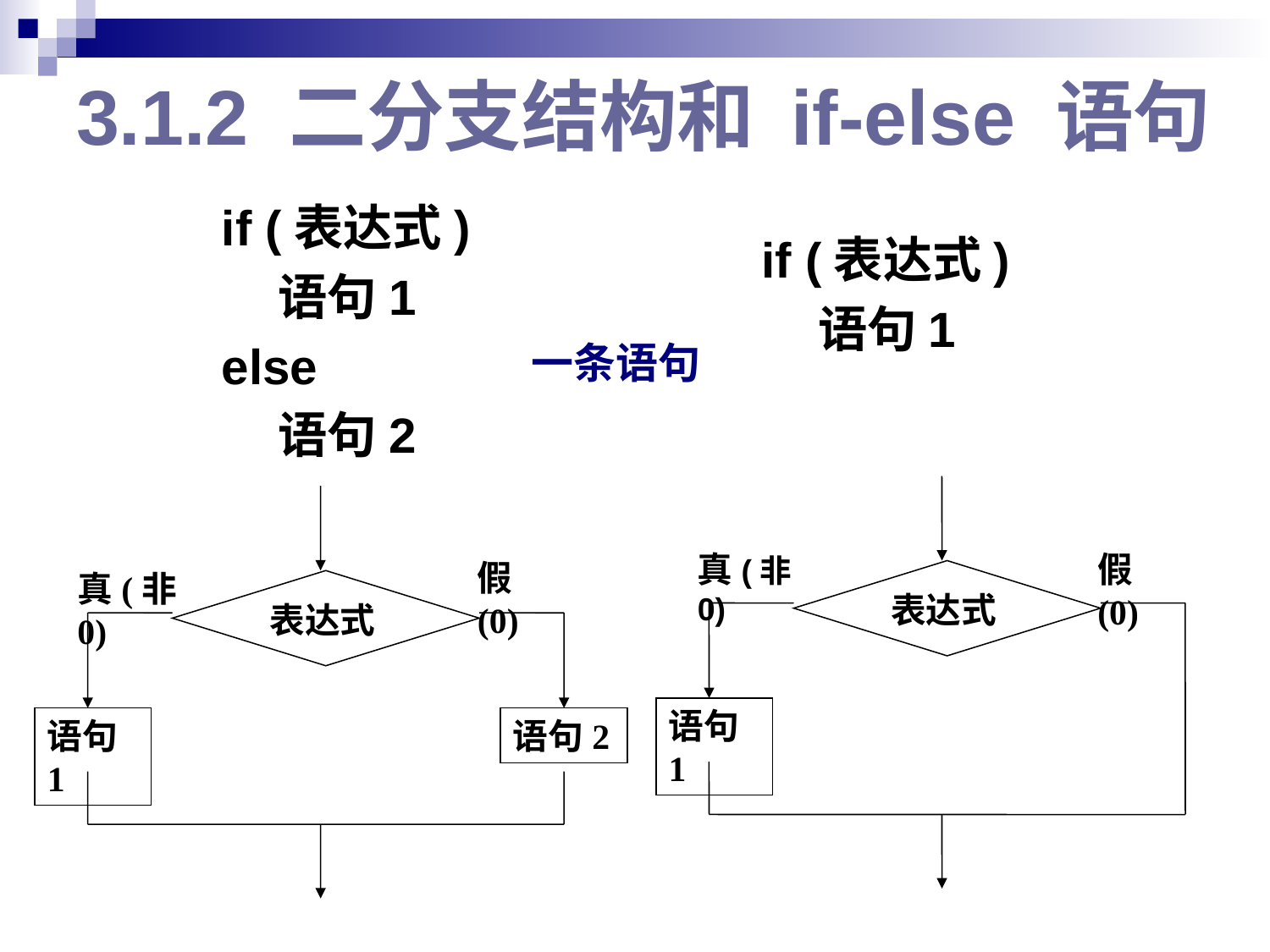

# 3.1.2 二分支结构和 if-else 语句
if (表达式)
    语句1
else
    语句2
if (表达式)
    语句1
一条语句

真(非0)
假(0)

表达式

语句1

假(0)
真(非0)

表达式

语句1
语句2